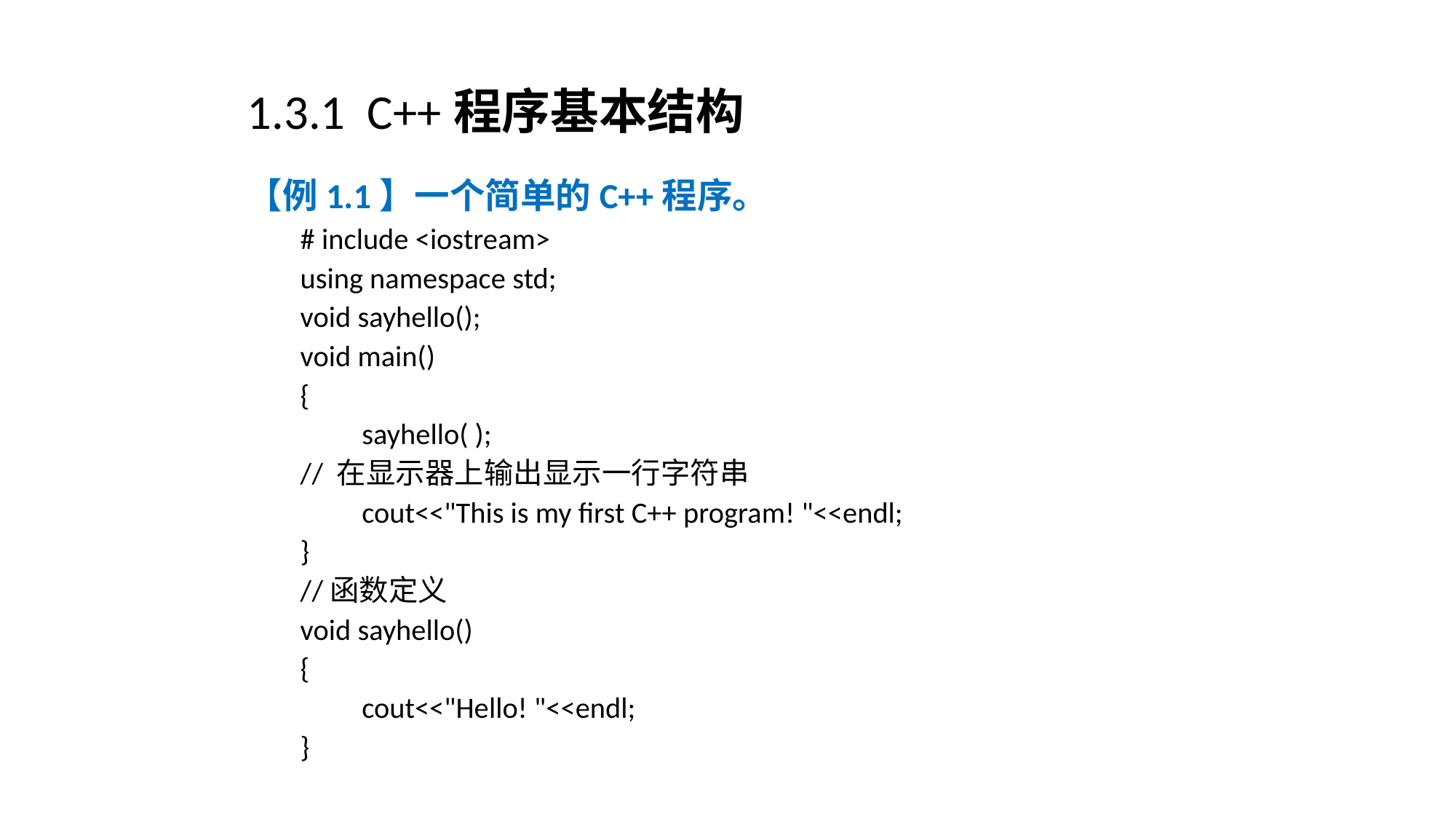

# 1.3.1  C++程序基本结构
【例1.1】一个简单的C++程序。
# include <iostream>
using namespace std;
void sayhello();
void main()
{
	sayhello( );
// 在显示器上输出显示一行字符串
	cout<<"This is my first C++ program! "<<endl;
}
//函数定义
void sayhello()
{
	cout<<"Hello! "<<endl;
}